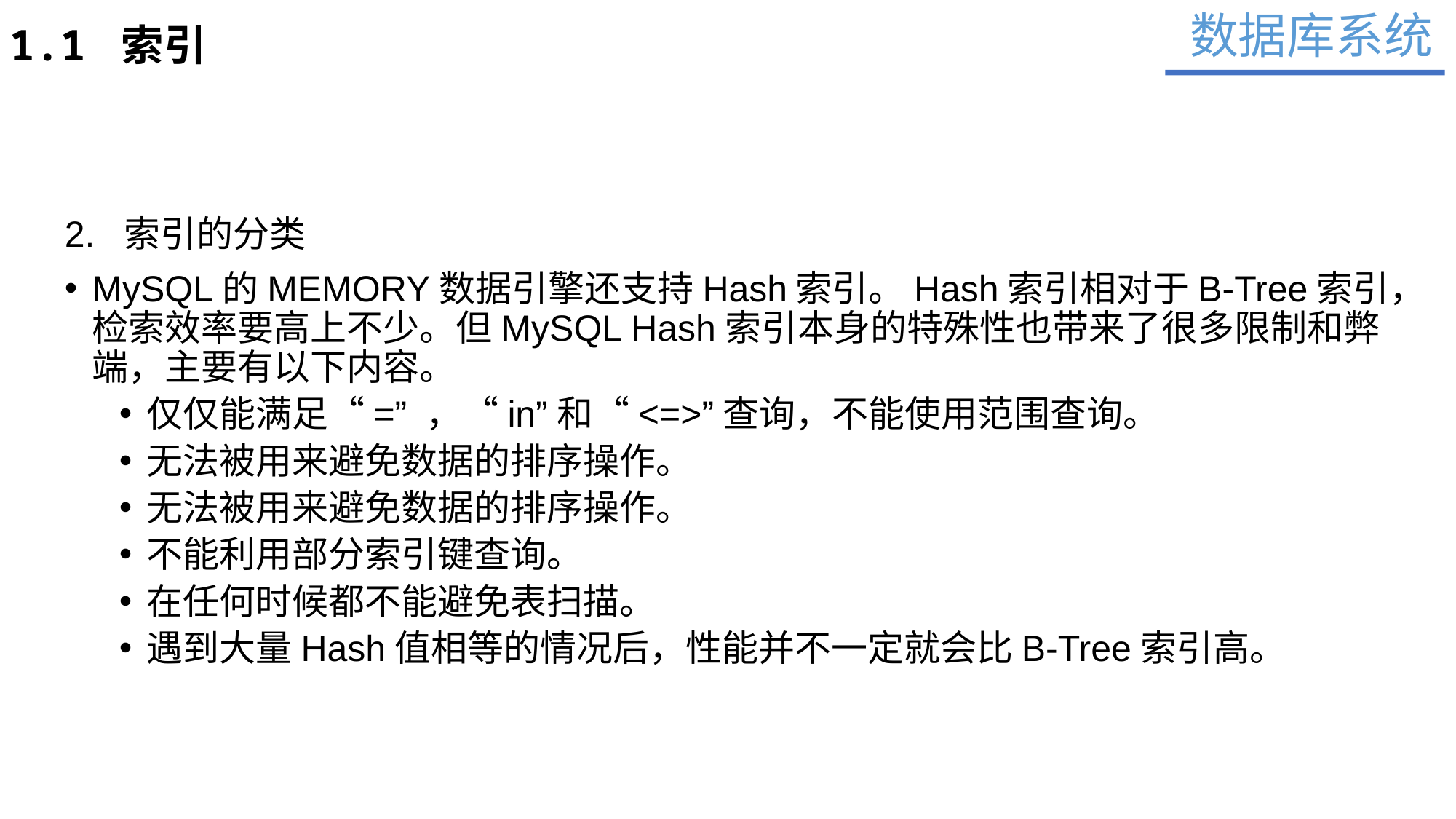

数据库系统
1.1 索引

2.  索引的分类
MySQL的MEMORY数据引擎还支持Hash索引。Hash索引相对于B-Tree索引，检索效率要高上不少。但MySQL Hash索引本身的特殊性也带来了很多限制和弊端，主要有以下内容。
仅仅能满足“=” ，“in”和“<=>”查询，不能使用范围查询。
无法被用来避免数据的排序操作。
无法被用来避免数据的排序操作。
不能利用部分索引键查询。
在任何时候都不能避免表扫描。
遇到大量Hash值相等的情况后，性能并不一定就会比B-Tree索引高。